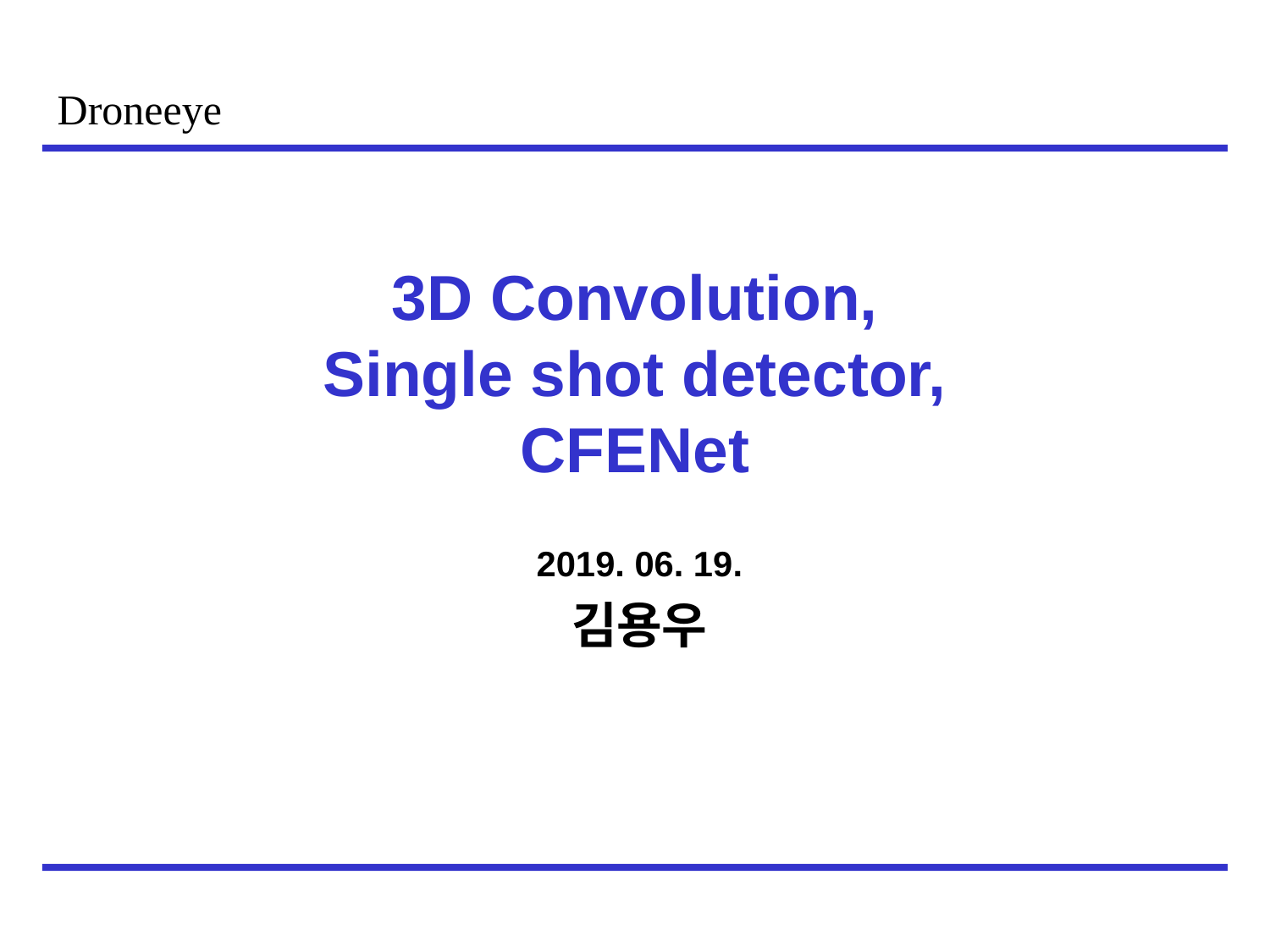

Droneeye
# 3D Convolution, Single shot detector, CFENet

2019. 06. 19.
김용우